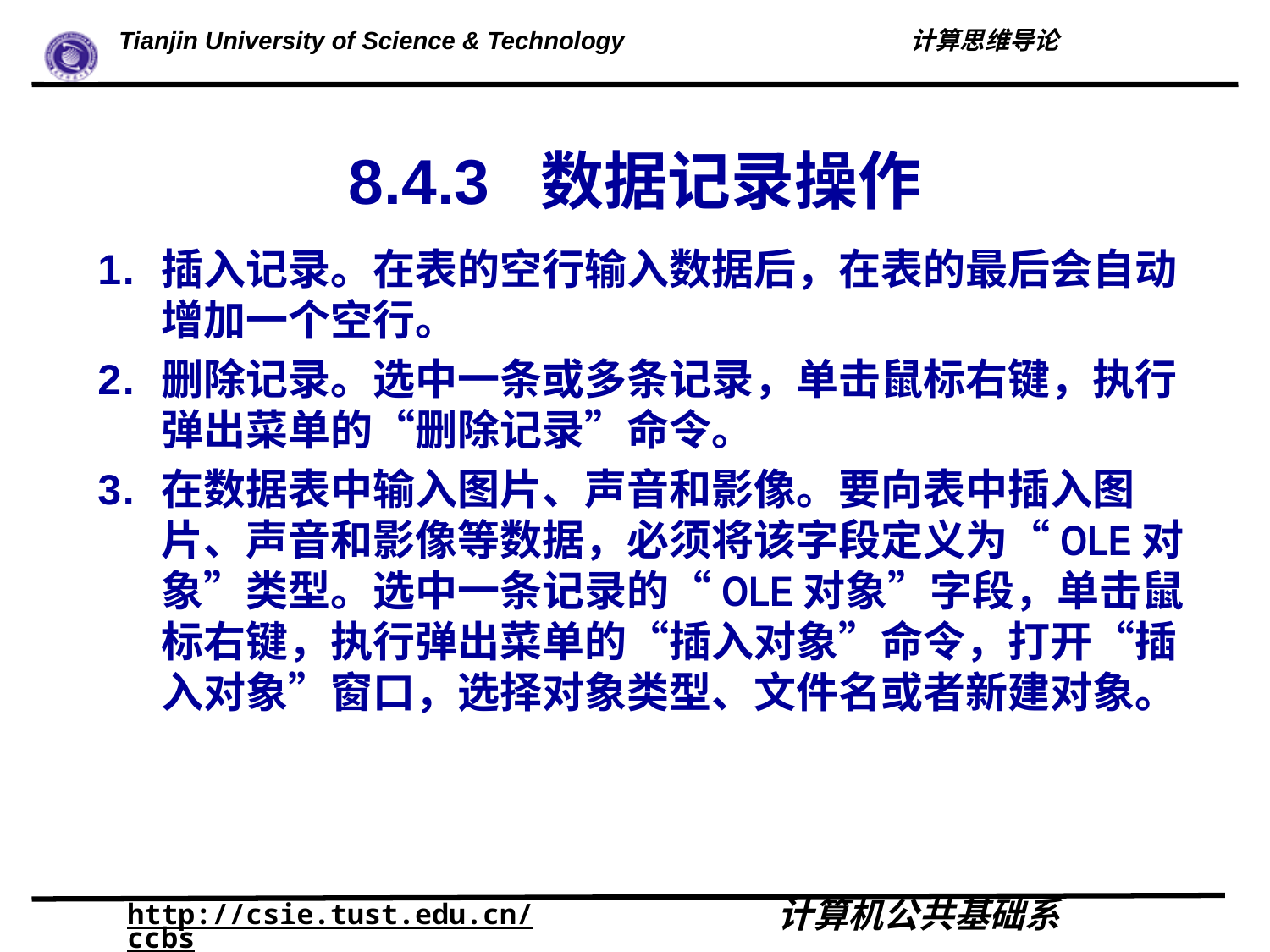

# 8.4.3  数据记录操作
插入记录。在表的空行输入数据后，在表的最后会自动增加一个空行。
删除记录。选中一条或多条记录，单击鼠标右键，执行弹出菜单的“删除记录”命令。
在数据表中输入图片、声音和影像。要向表中插入图片、声音和影像等数据，必须将该字段定义为“OLE对象”类型。选中一条记录的“OLE对象”字段，单击鼠标右键，执行弹出菜单的“插入对象”命令，打开“插入对象”窗口，选择对象类型、文件名或者新建对象。